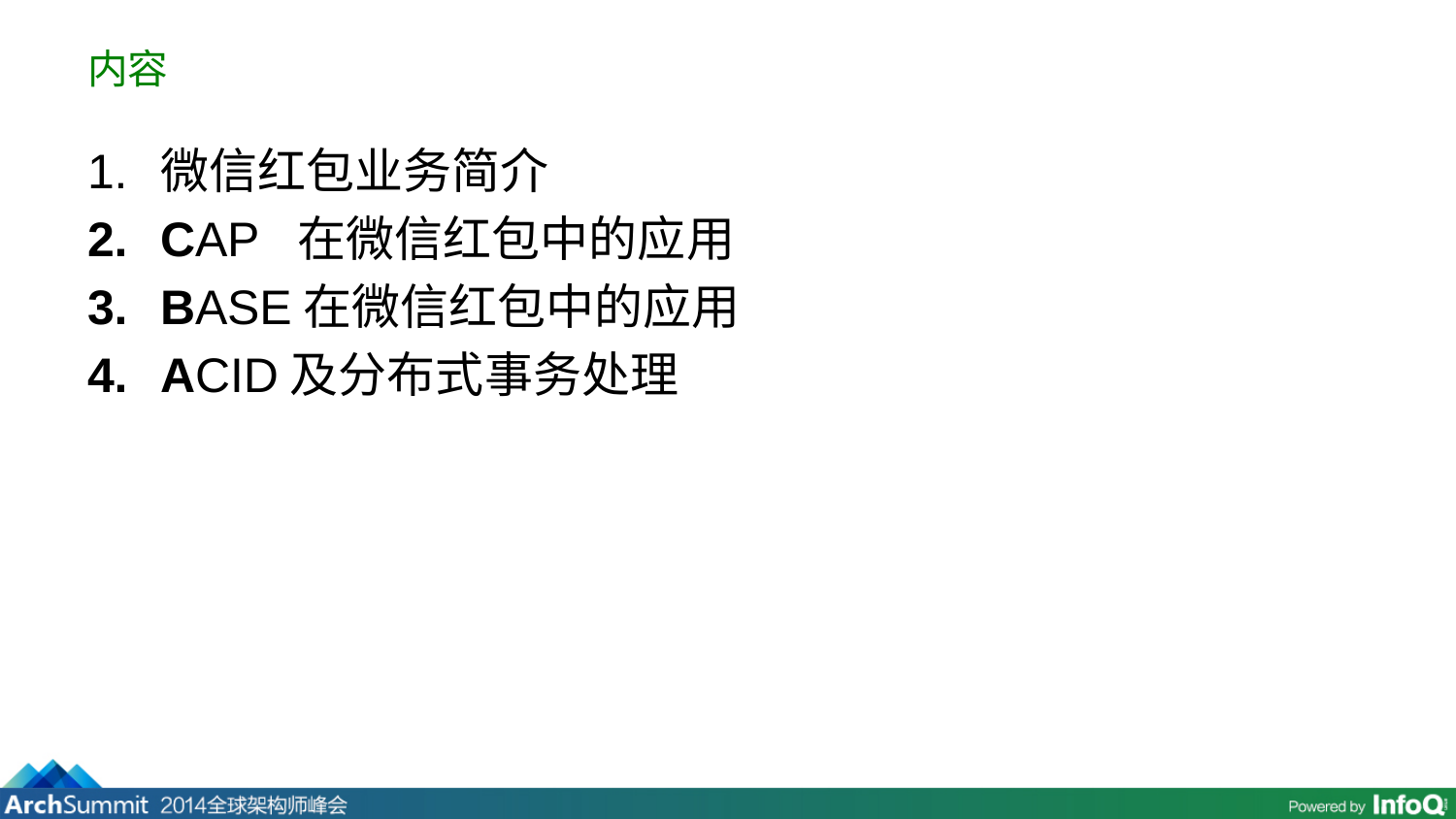

# 内容
微信红包业务简介
CAP  在微信红包中的应用
BASE在微信红包中的应用
ACID及分布式事务处理